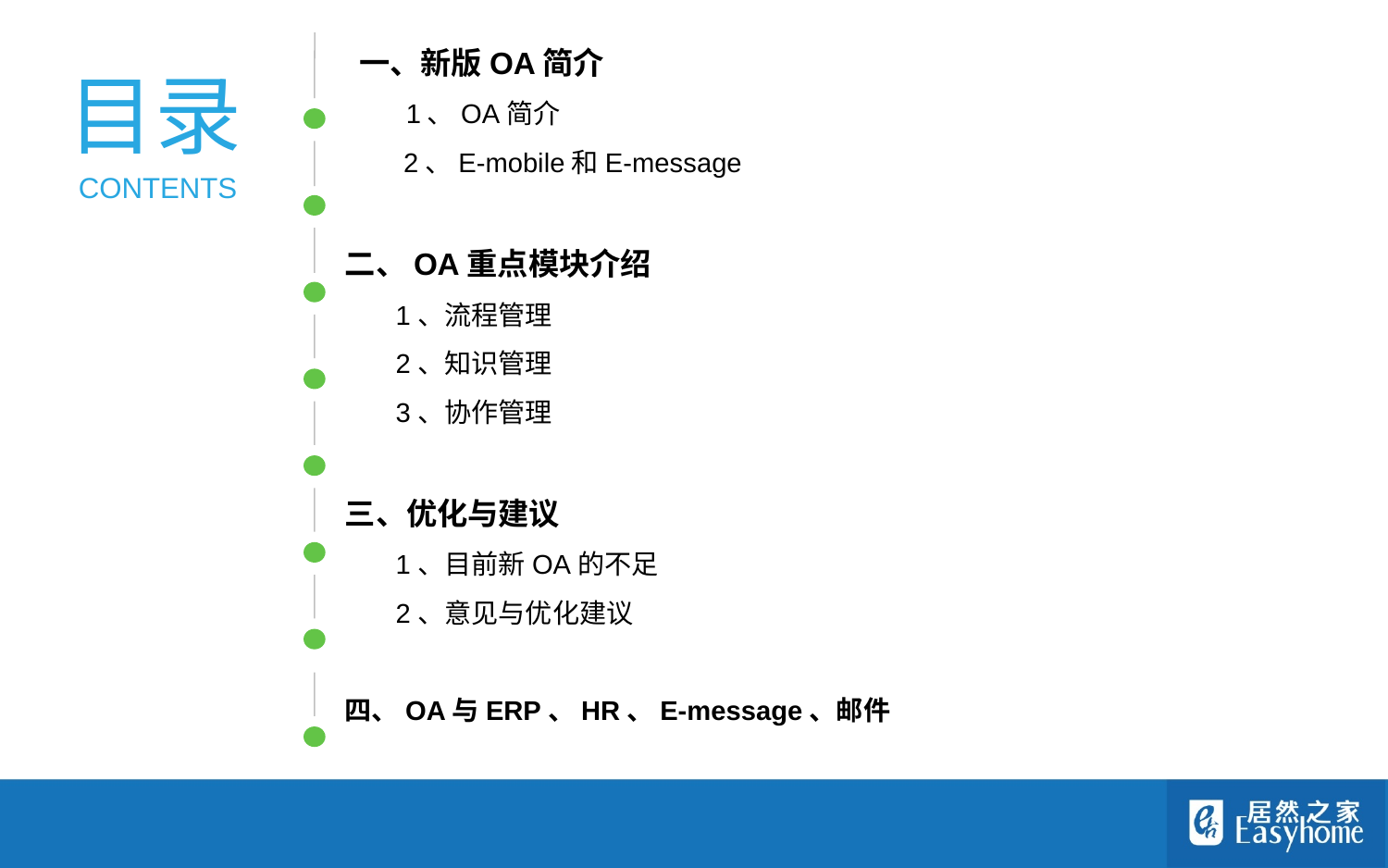

一、新版OA简介
        1、OA简介
	  2、E-mobile和E-message

二、OA重点模块介绍
	 1、流程管理
	 2、知识管理
	 3、协作管理

三、优化与建议
	 1、目前新OA的不足
	 2、意见与优化建议

四、OA与ERP、HR、E-message、邮件
目录

CONTENTS